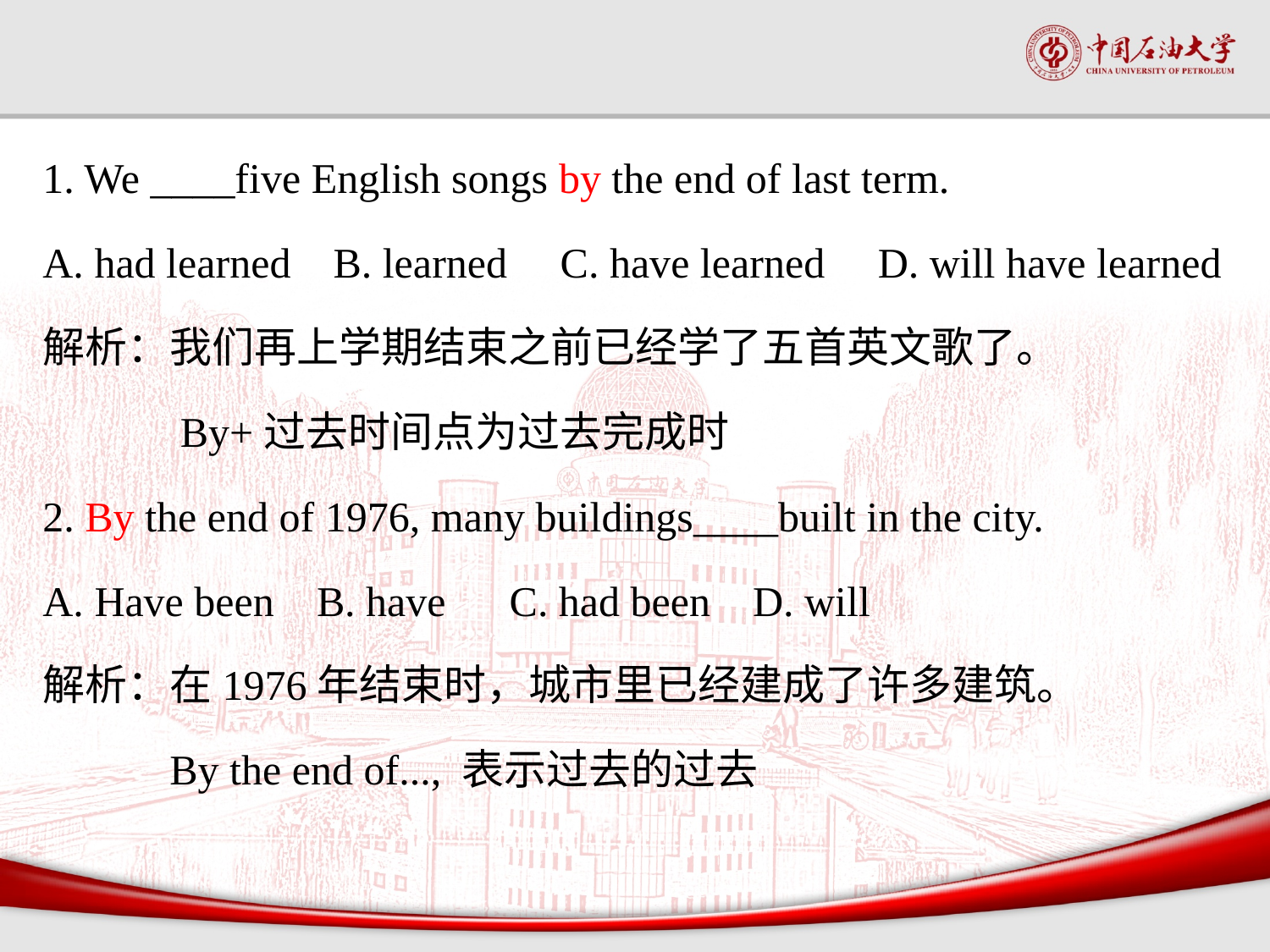

#
1. We ____five English songs by the end of last term.
A. had learned    B. learned     C. have learned     D. will have learned
解析：我们再上学期结束之前已经学了五首英文歌了。
             By+过去时间点为过去完成时
2. By the end of 1976, many buildings____built in the city.
A. Have been    B. have      C. had been    D. will
解析：在1976年结束时，城市里已经建成了许多建筑。
            By the end of..., 表示过去的过去